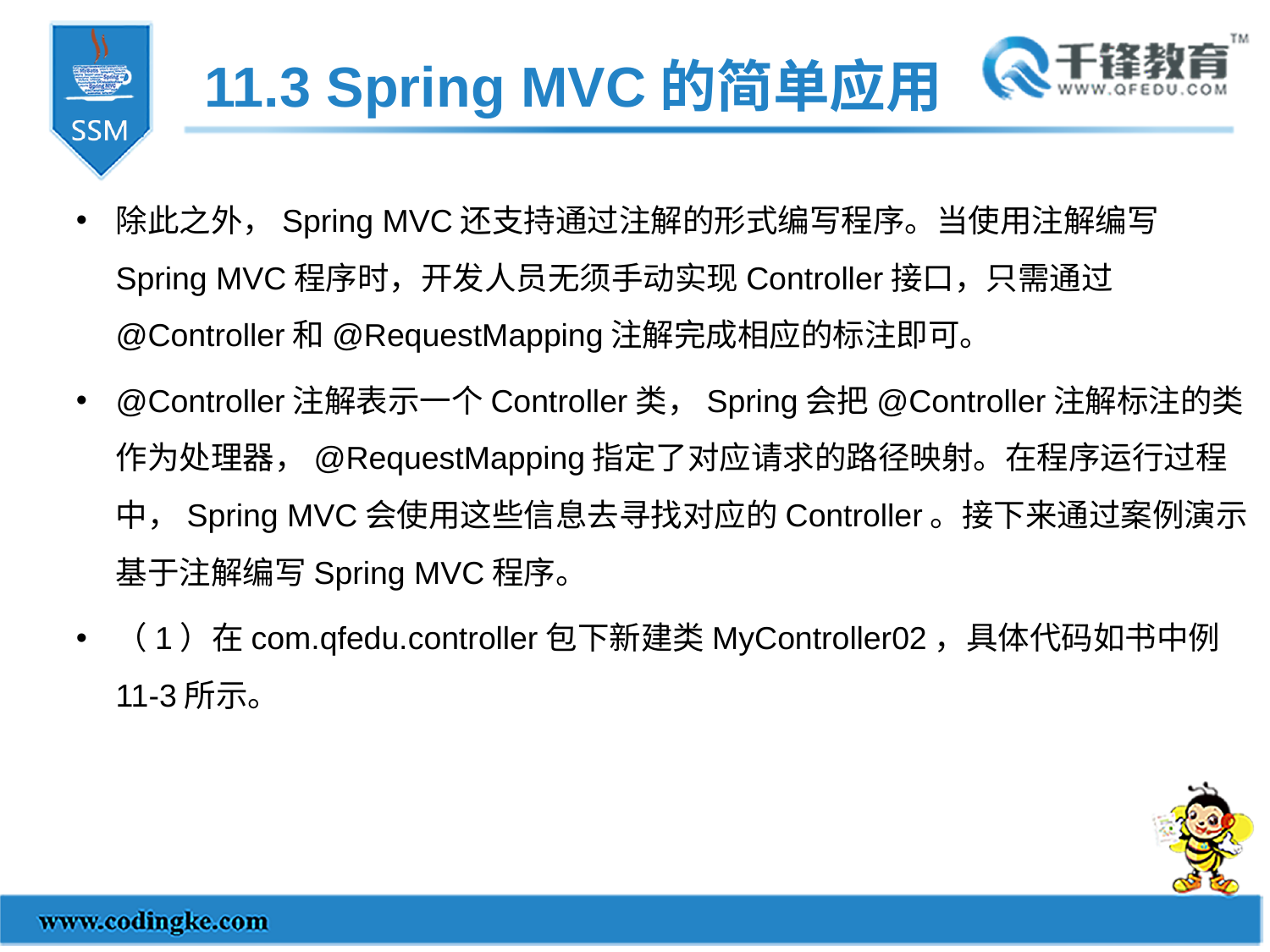

11.3 Spring MVC的简单应用
除此之外，Spring MVC还支持通过注解的形式编写程序。当使用注解编写Spring MVC程序时，开发人员无须手动实现Controller接口，只需通过@Controller和@RequestMapping注解完成相应的标注即可。
@Controller注解表示一个Controller类，Spring会把@Controller注解标注的类作为处理器，@RequestMapping指定了对应请求的路径映射。在程序运行过程中，Spring MVC会使用这些信息去寻找对应的Controller。接下来通过案例演示基于注解编写Spring MVC程序。
（1）在com.qfedu.controller包下新建类MyController02，具体代码如书中例11-3所示。